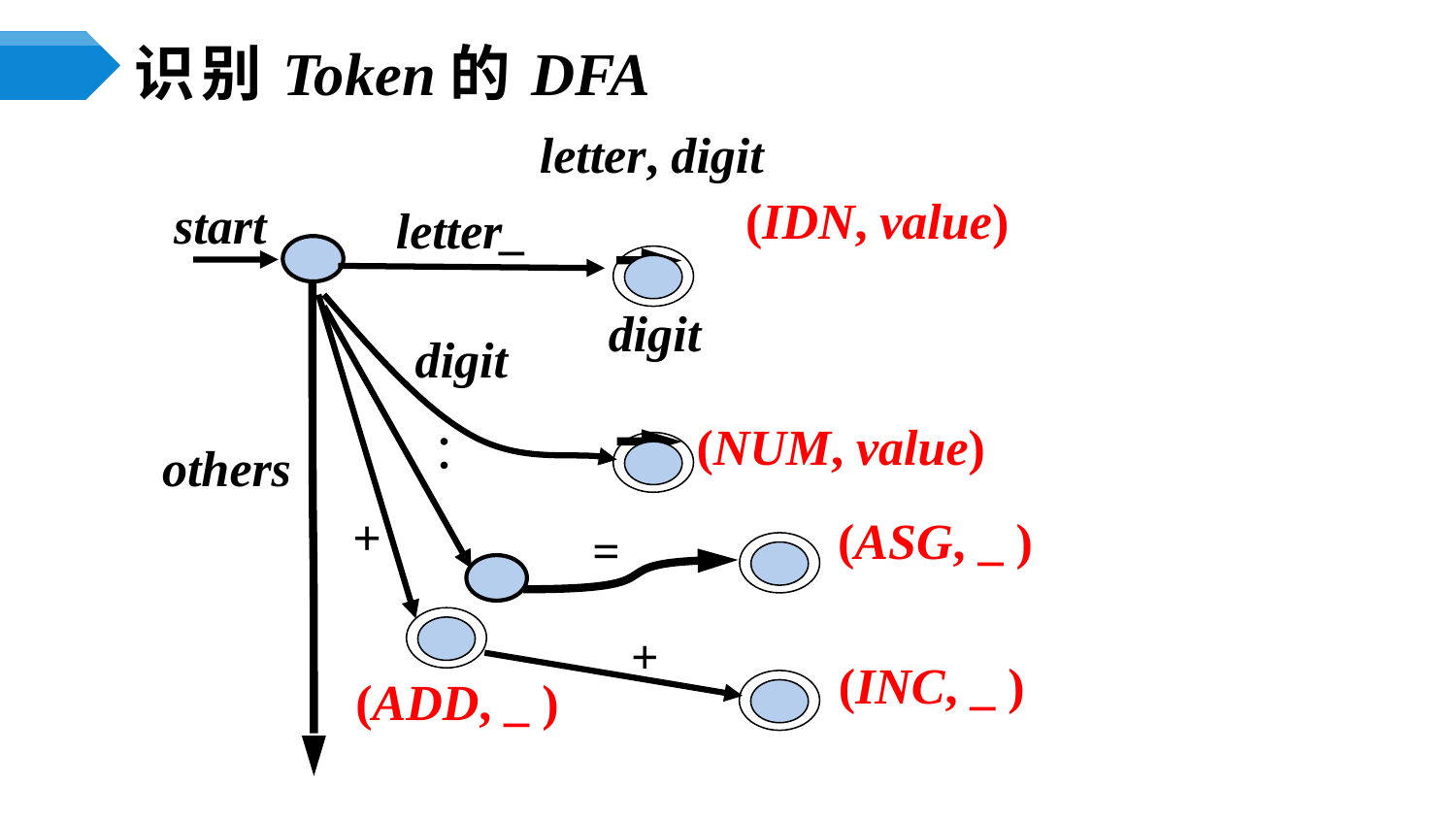

# 识别Token的DFA
letter, digit
start
(IDN, value)
letter_

others
digit

digit
(NUM, value)

+
+
(INC, _ )

(ADD, _ )

：
(ASG, _ )
=